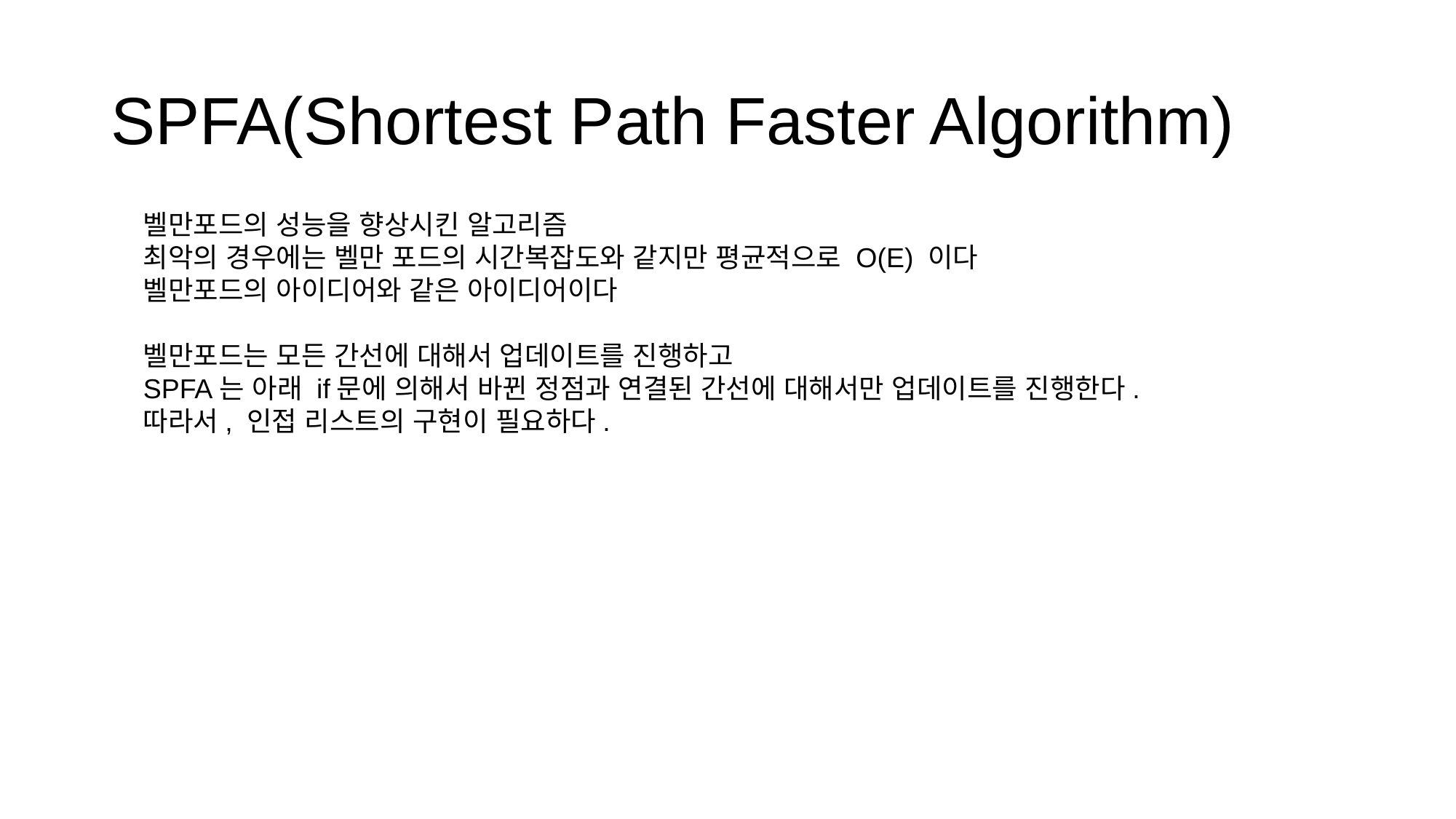

# SPFA(Shortest Path Faster Algorithm)
벨만포드의 성능을 향상시킨 알고리즘
최악의 경우에는 벨만 포드의 시간복잡도와 같지만 평균적으로 O(E) 이다
벨만포드의 아이디어와 같은 아이디어이다

벨만포드는 모든 간선에 대해서 업데이트를 진행하고
SPFA는 아래 if문에 의해서 바뀐 정점과 연결된 간선에 대해서만 업데이트를 진행한다.
따라서, 인접 리스트의 구현이 필요하다.